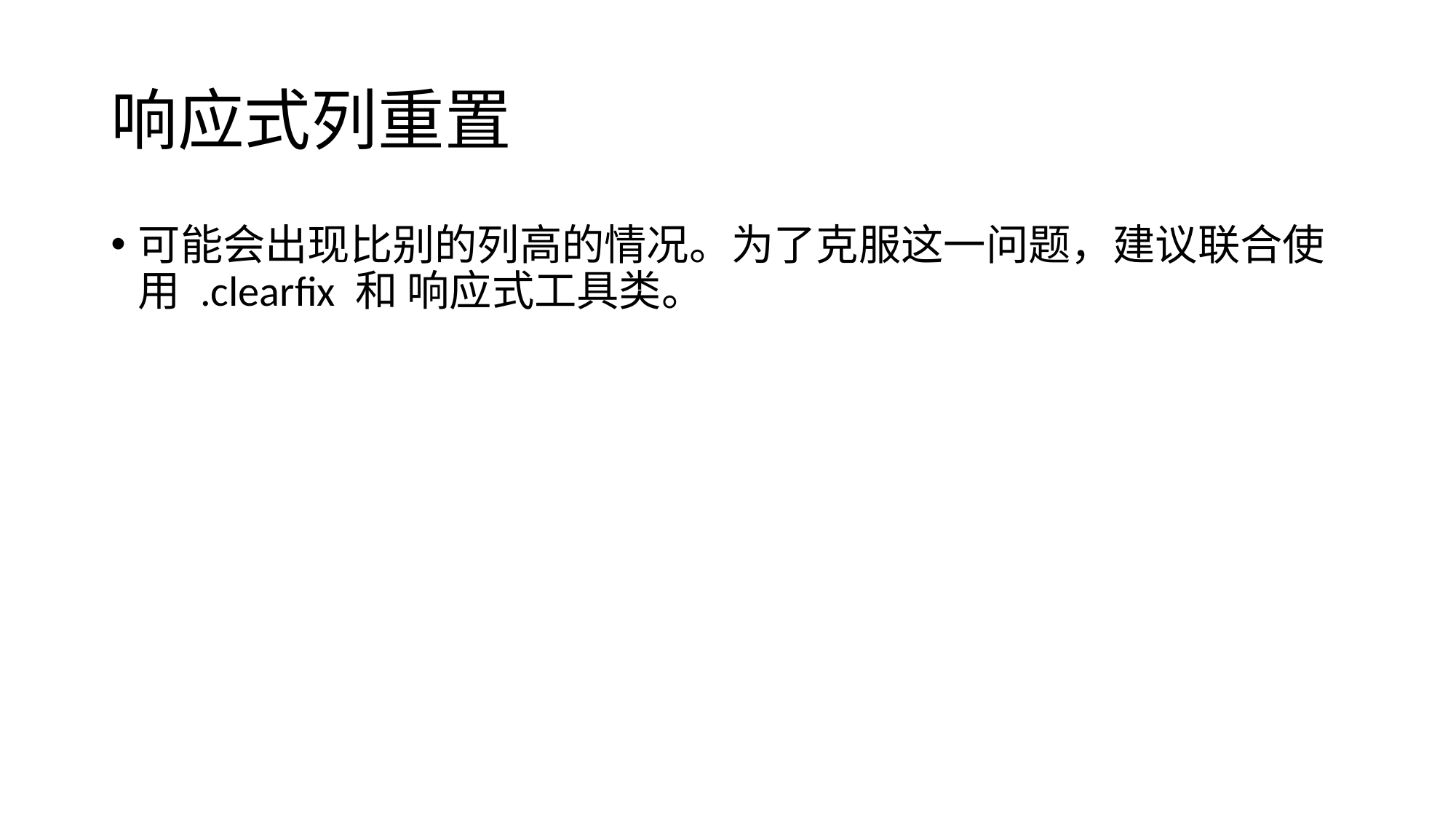

# 响应式列重置
可能会出现比别的列高的情况。为了克服这一问题，建议联合使用 .clearfix 和 响应式工具类。